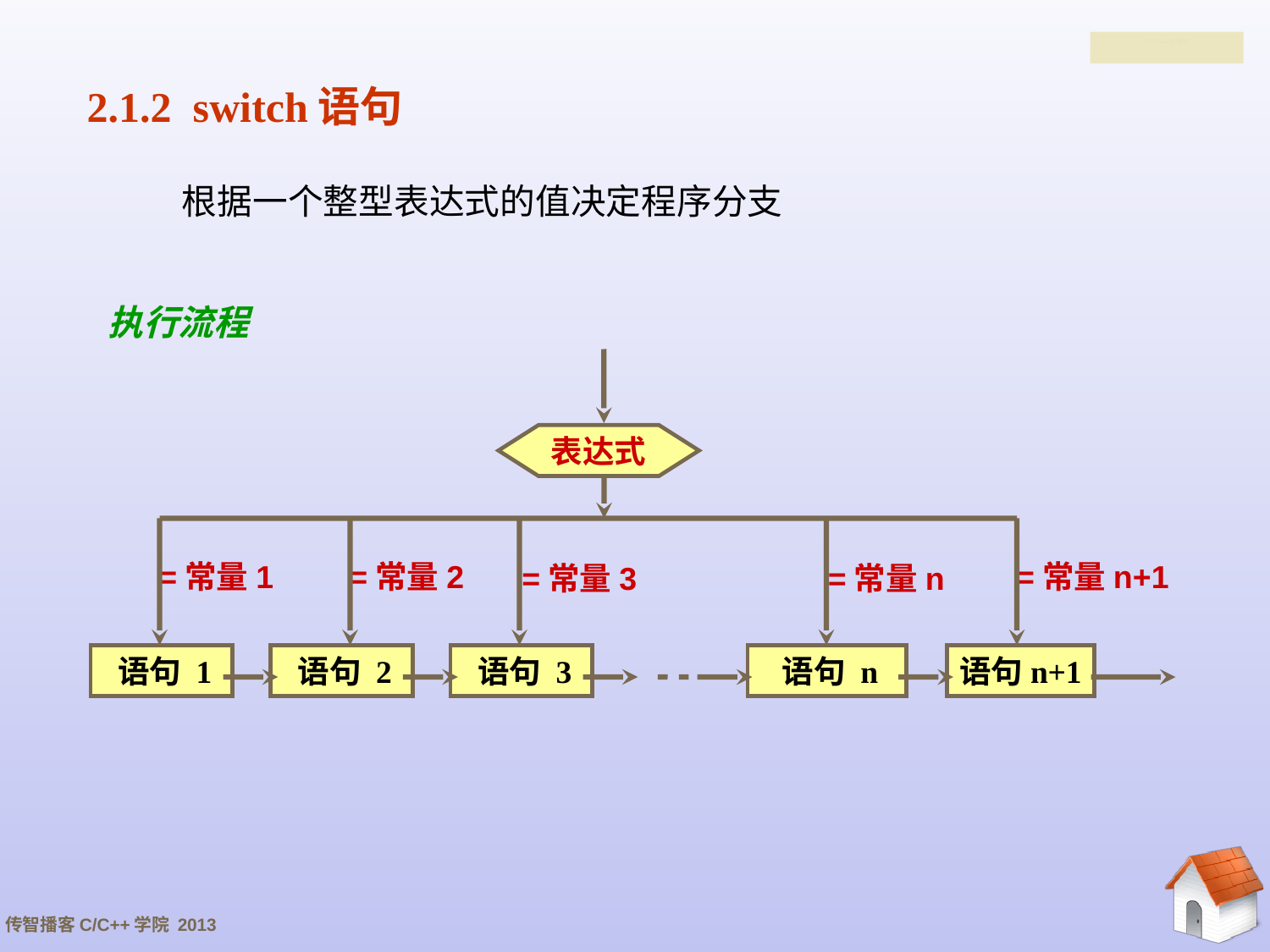

# 2.1.2  switch 语句
2.1.2  switch语句
根据一个整型表达式的值决定程序分支
执行流程

表达式
 语句 1
 语句 2
 语句 3
  语句 n
语句n+1
=常量1
=常量2
=常量n+1
=常量3
=常量n